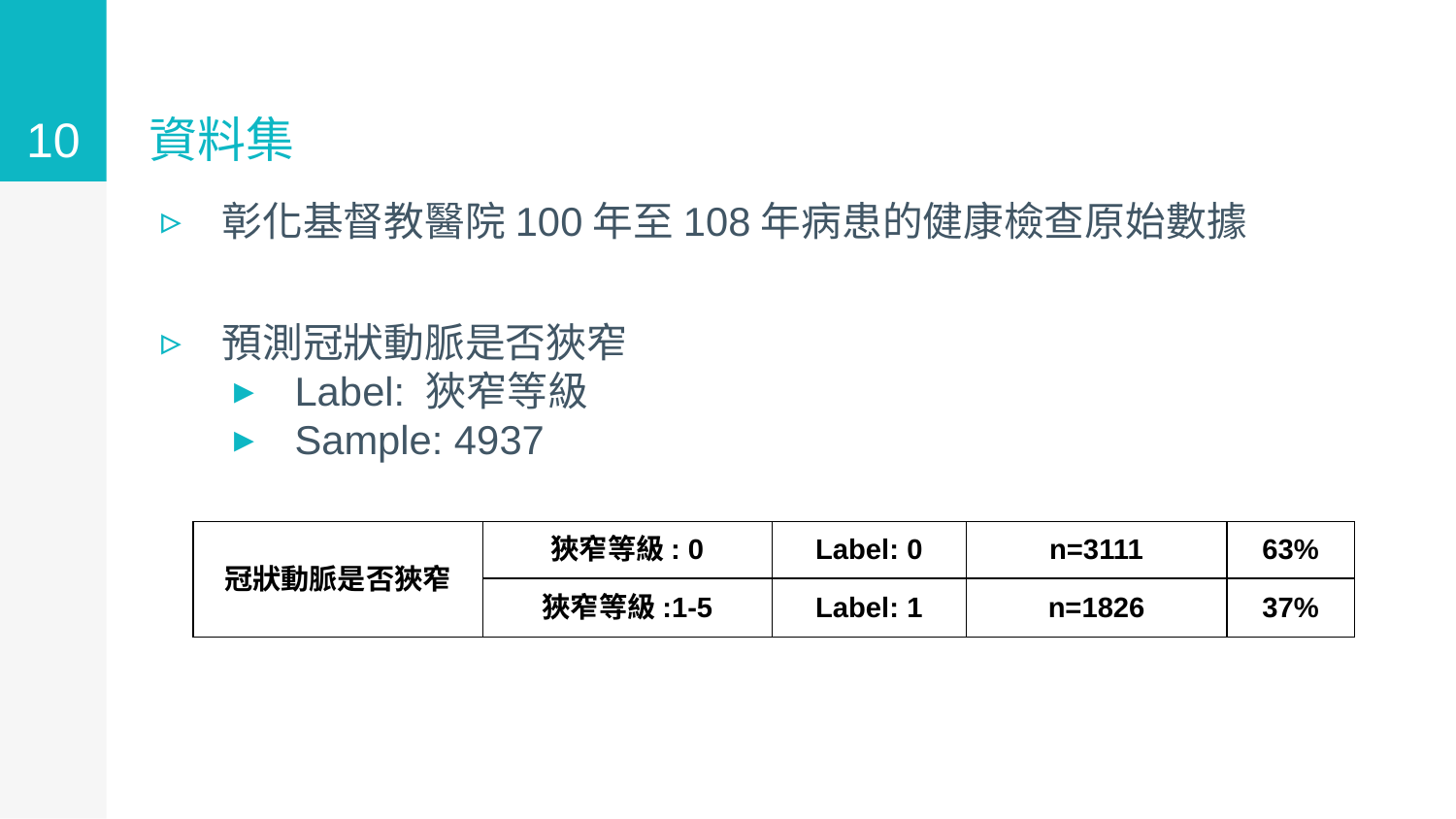

10
# 資料集
彰化基督教醫院100年至108年病患的健康檢查原始數據

預測冠狀動脈是否狹窄
Label: 狹窄等級
Sample: 4937
| 冠狀動脈是否狹窄 | 狹窄等級: 0 | Label: 0 | n=3111 | 63% |
| --- | --- | --- | --- | --- |
|  | 狹窄等級:1-5 | Label: 1 | n=1826 | 37% |